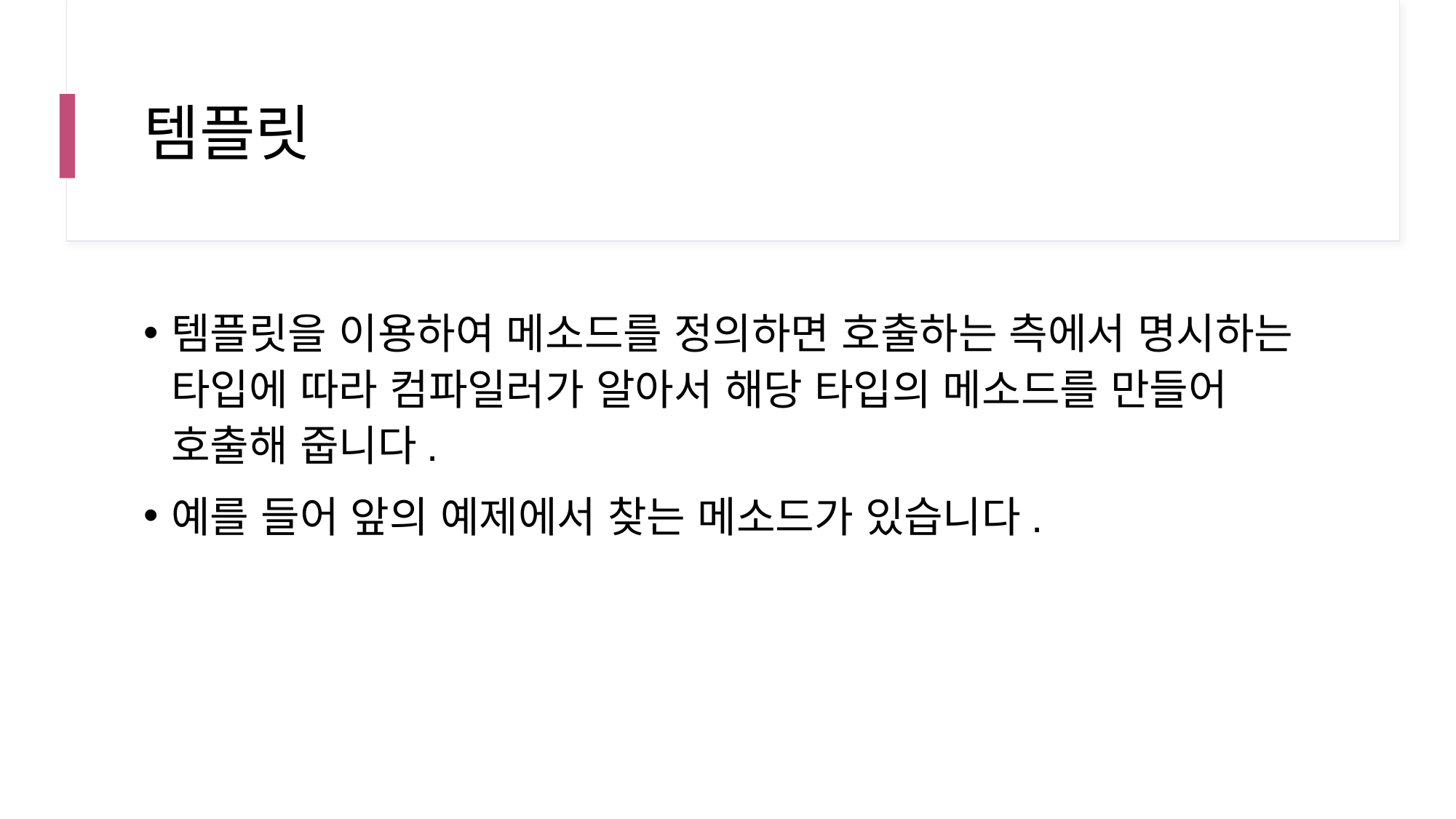

# 템플릿
템플릿을 이용하여 메소드를 정의하면 호출하는 측에서 명시하는 타입에 따라 컴파일러가 알아서 해당 타입의 메소드를 만들어 호출해 줍니다.
예를 들어 앞의 예제에서 찾는 메소드가 있습니다.